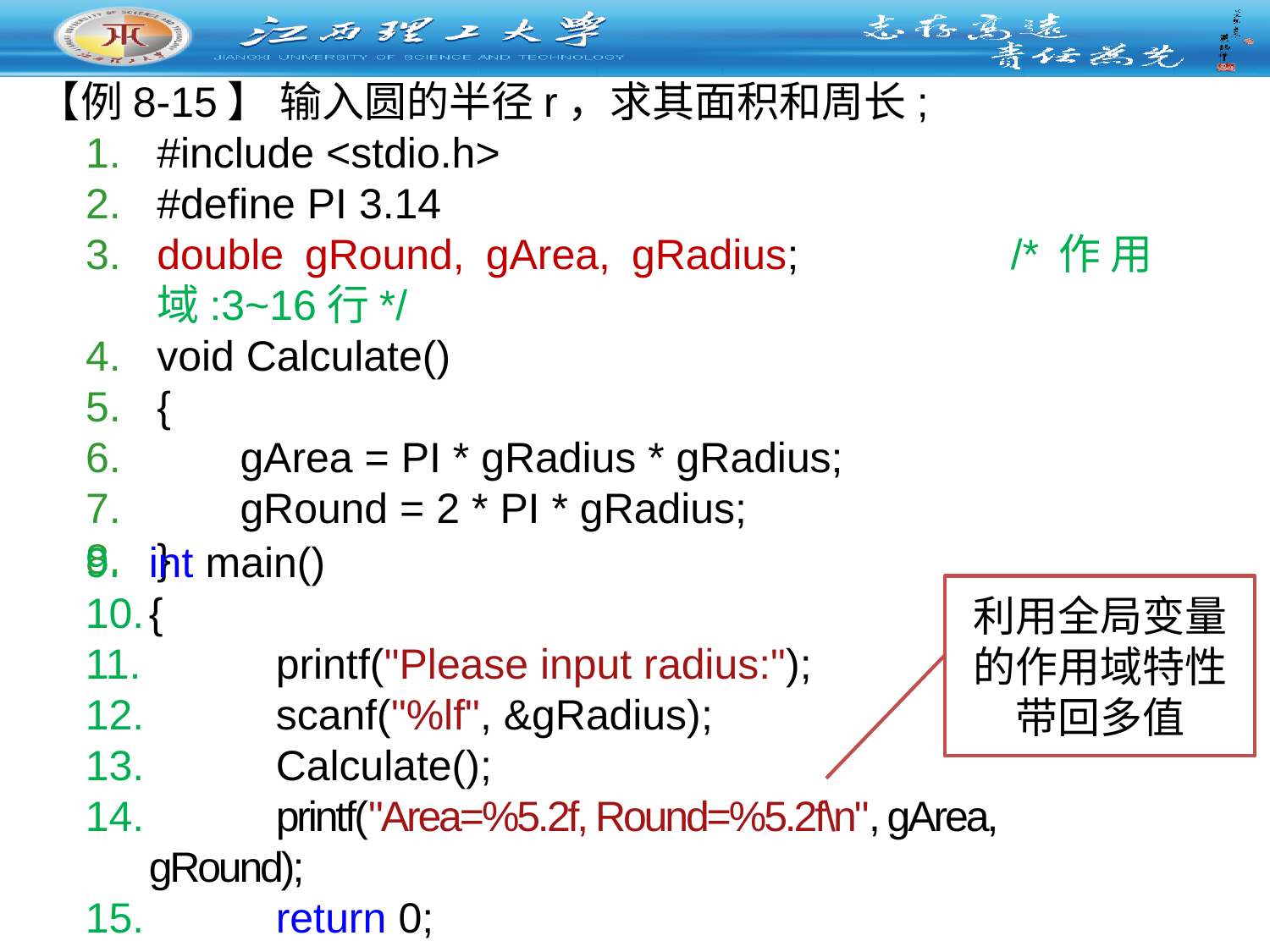

【例8-15】 输入圆的半径r，求其面积和周长;
#include <stdio.h>
#define PI 3.14
double gRound, gArea, gRadius;          /*作用域:3~16行*/
void Calculate()
{
       gArea = PI * gRadius * gRadius;
       gRound = 2 * PI * gRadius;
}
int main()
{
 	printf("Please input radius:");
 	scanf("%lf", &gRadius);
 	Calculate();
 	printf("Area=%5.2f, Round=%5.2f\n", gArea, gRound);
 	return 0;
}
利用全局变量的作用域特性带回多值